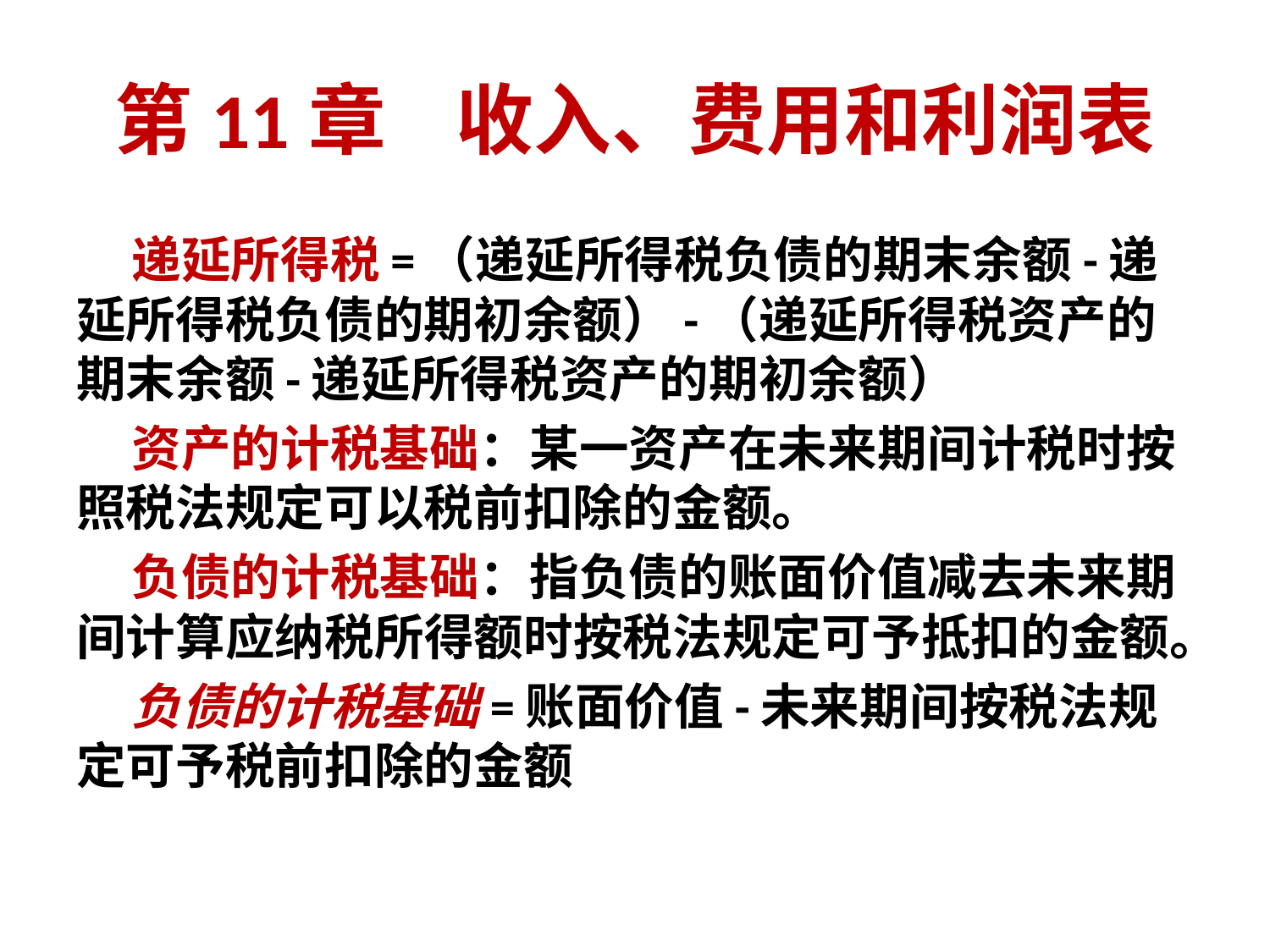

# 第11章    收入、费用和利润表
    递延所得税=（递延所得税负债的期末余额-递延所得税负债的期初余额）-（递延所得税资产的期末余额-递延所得税资产的期初余额）
    资产的计税基础：某一资产在未来期间计税时按照税法规定可以税前扣除的金额。
    负债的计税基础：指负债的账面价值减去未来期间计算应纳税所得额时按税法规定可予抵扣的金额。
    负债的计税基础=账面价值-未来期间按税法规定可予税前扣除的金额